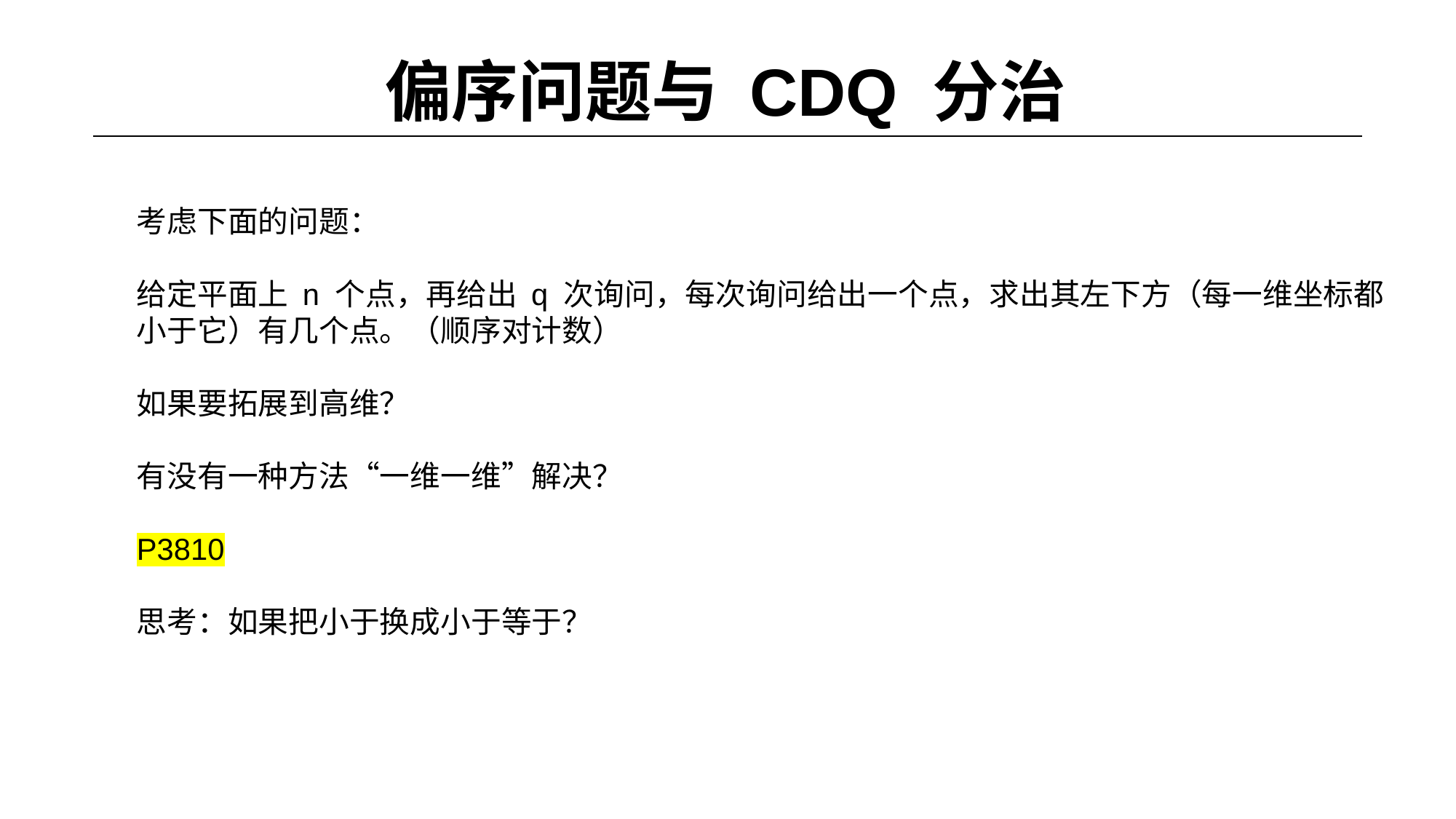

# 偏序问题与 CDQ 分治
考虑下面的问题：

给定平面上 n 个点，再给出 q 次询问，每次询问给出一个点，求出其左下方（每一维坐标都小于它）有几个点。（顺序对计数）

如果要拓展到高维？

有没有一种方法“一维一维”解决？

P3810

思考：如果把小于换成小于等于？